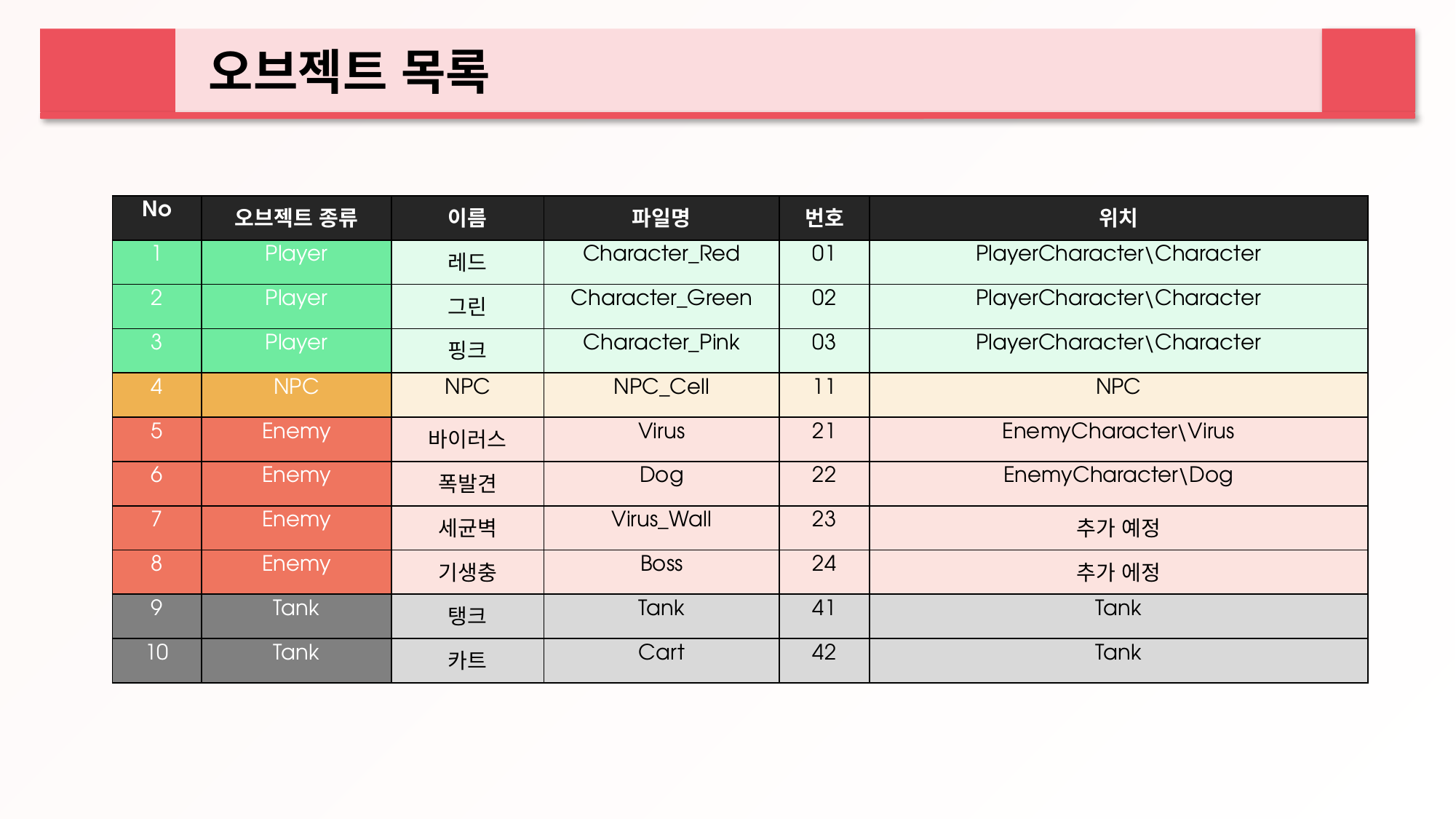

오브젝트 목록

| No | 오브젝트 종류 | 이름 | 파일명 | 번호 | 위치 |
| --- | --- | --- | --- | --- | --- |
| 1 | Player | 레드 | Character\_Red | 01 | PlayerCharacter\Character |
| 2 | Player | 그린 | Character\_Green | 02 | PlayerCharacter\Character |
| 3 | Player | 핑크 | Character\_Pink | 03 | PlayerCharacter\Character |
| 4 | NPC | NPC | NPC\_Cell | 11 | NPC |
| 5 | Enemy | 바이러스 | Virus | 21 | EnemyCharacter\Virus |
| 6 | Enemy | 폭발견 | Dog | 22 | EnemyCharacter\Dog |
| 7 | Enemy | 세균벽 | Virus\_Wall | 23 | 추가 예정 |
| 8 | Enemy | 기생충 | Boss | 24 | 추가 에정 |
| 9 | Tank | 탱크 | Tank | 41 | Tank |
| 10 | Tank | 카트 | Cart | 42 | Tank |